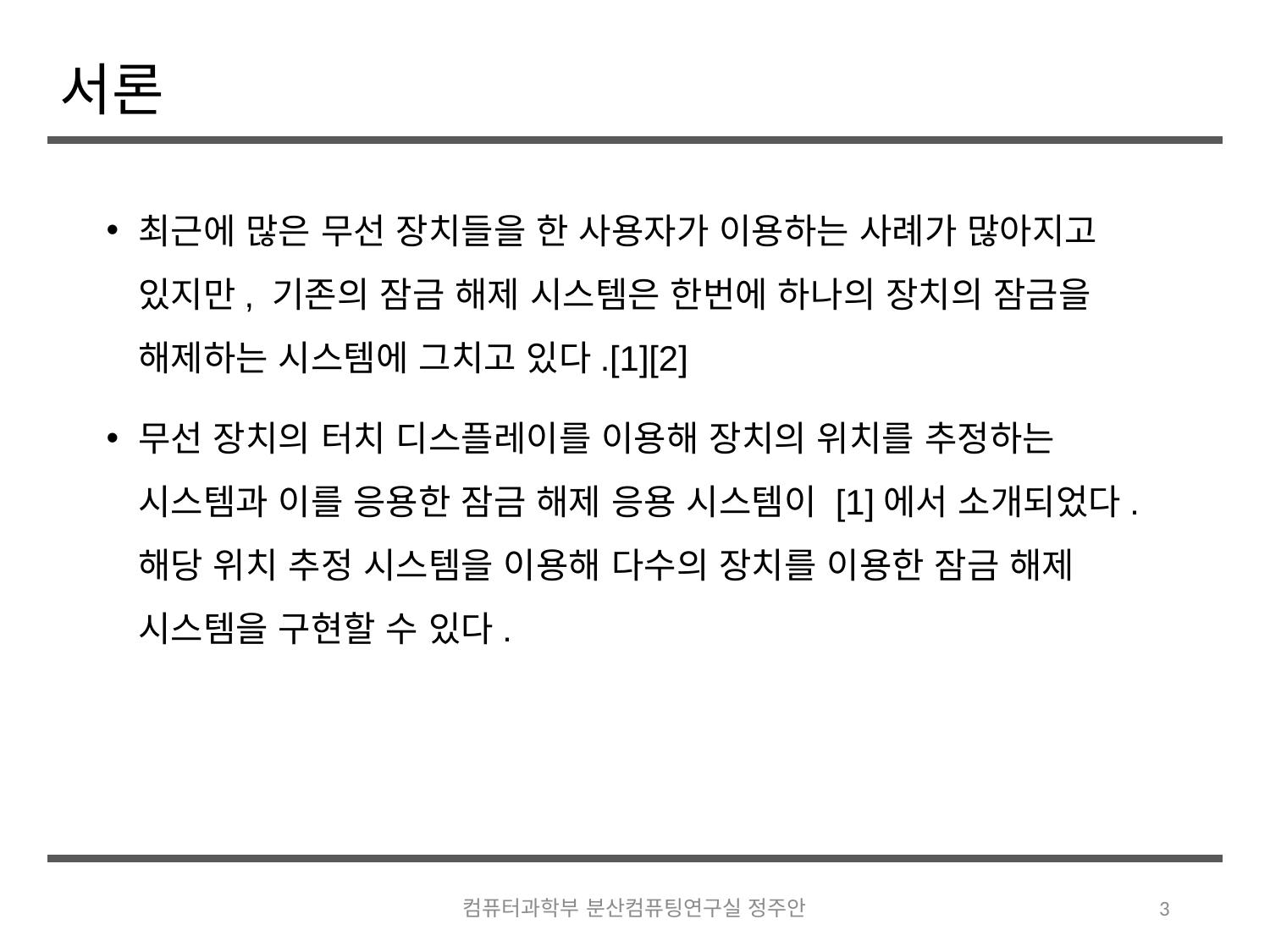

# 서론
최근에 많은 무선 장치들을 한 사용자가 이용하는 사례가 많아지고 있지만, 기존의 잠금 해제 시스템은 한번에 하나의 장치의 잠금을 해제하는 시스템에 그치고 있다.[1][2]
무선 장치의 터치 디스플레이를 이용해 장치의 위치를 추정하는 시스템과 이를 응용한 잠금 해제 응용 시스템이 [1]에서 소개되었다. 해당 위치 추정 시스템을 이용해 다수의 장치를 이용한 잠금 해제 시스템을 구현할 수 있다.

컴퓨터과학부 분산컴퓨팅연구실 정주안
3